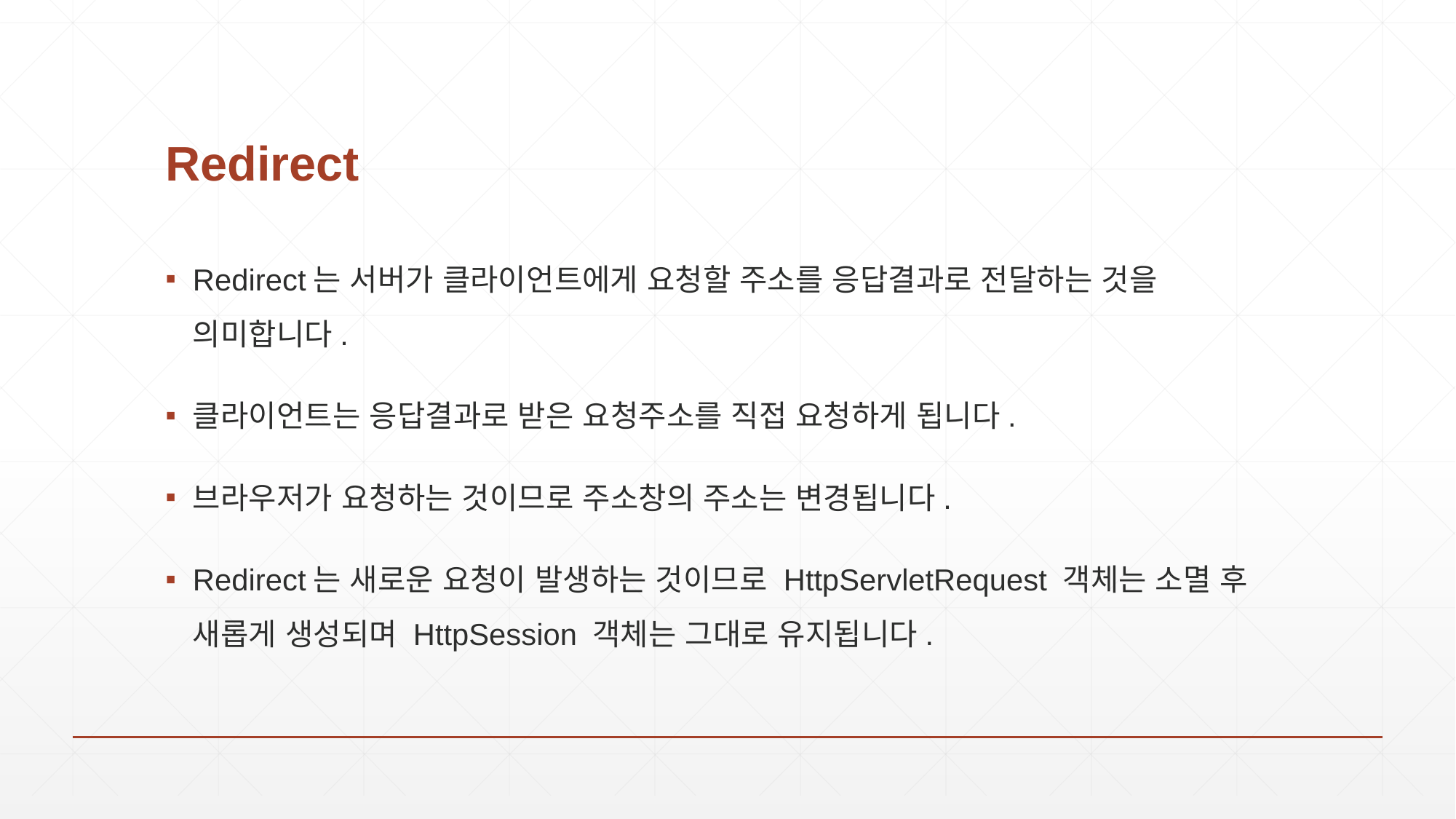

# Redirect
Redirect는 서버가 클라이언트에게 요청할 주소를 응답결과로 전달하는 것을 의미합니다.
클라이언트는 응답결과로 받은 요청주소를 직접 요청하게 됩니다.
브라우저가 요청하는 것이므로 주소창의 주소는 변경됩니다.
Redirect는 새로운 요청이 발생하는 것이므로 HttpServletRequest 객체는 소멸 후 새롭게 생성되며 HttpSession 객체는 그대로 유지됩니다.